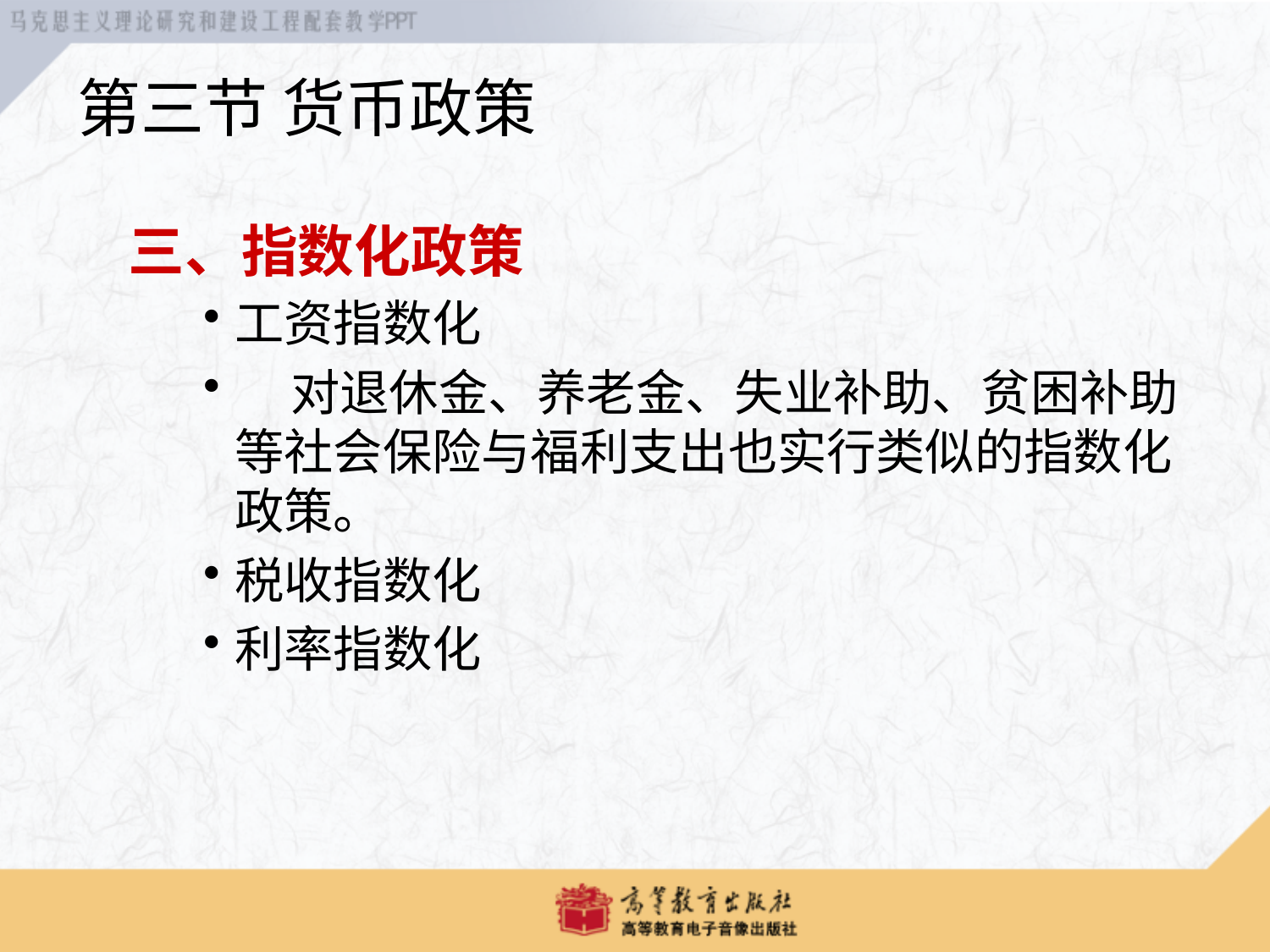

第三节 货币政策
   三、指数化政策
工资指数化
    对退休金、养老金、失业补助、贫困补助等社会保险与福利支出也实行类似的指数化政策。
税收指数化
利率指数化